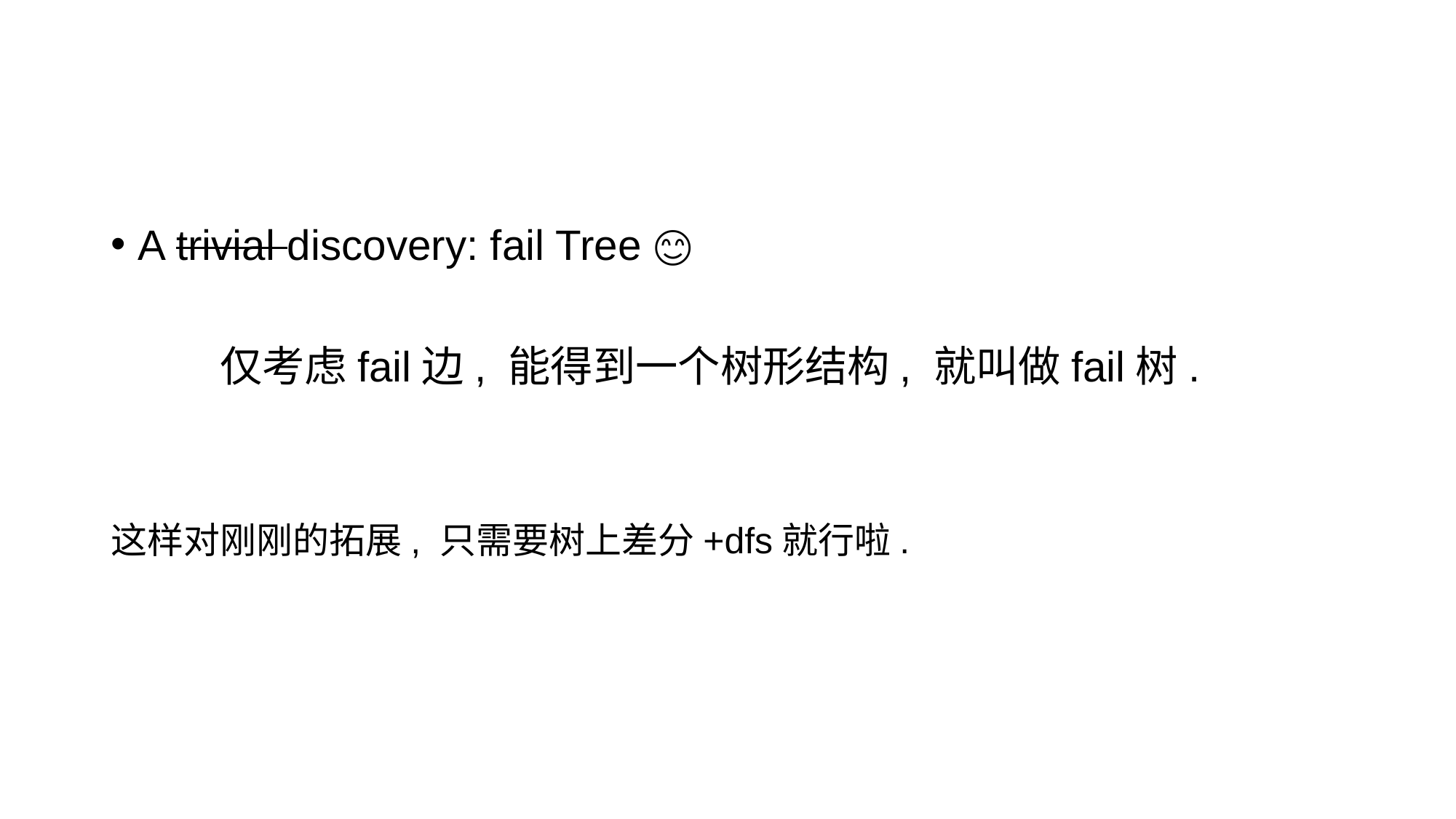

#
A trivial discovery: fail Tree 😊

	仅考虑fail边, 能得到一个树形结构, 就叫做fail树.

这样对刚刚的拓展, 只需要树上差分+dfs就行啦.